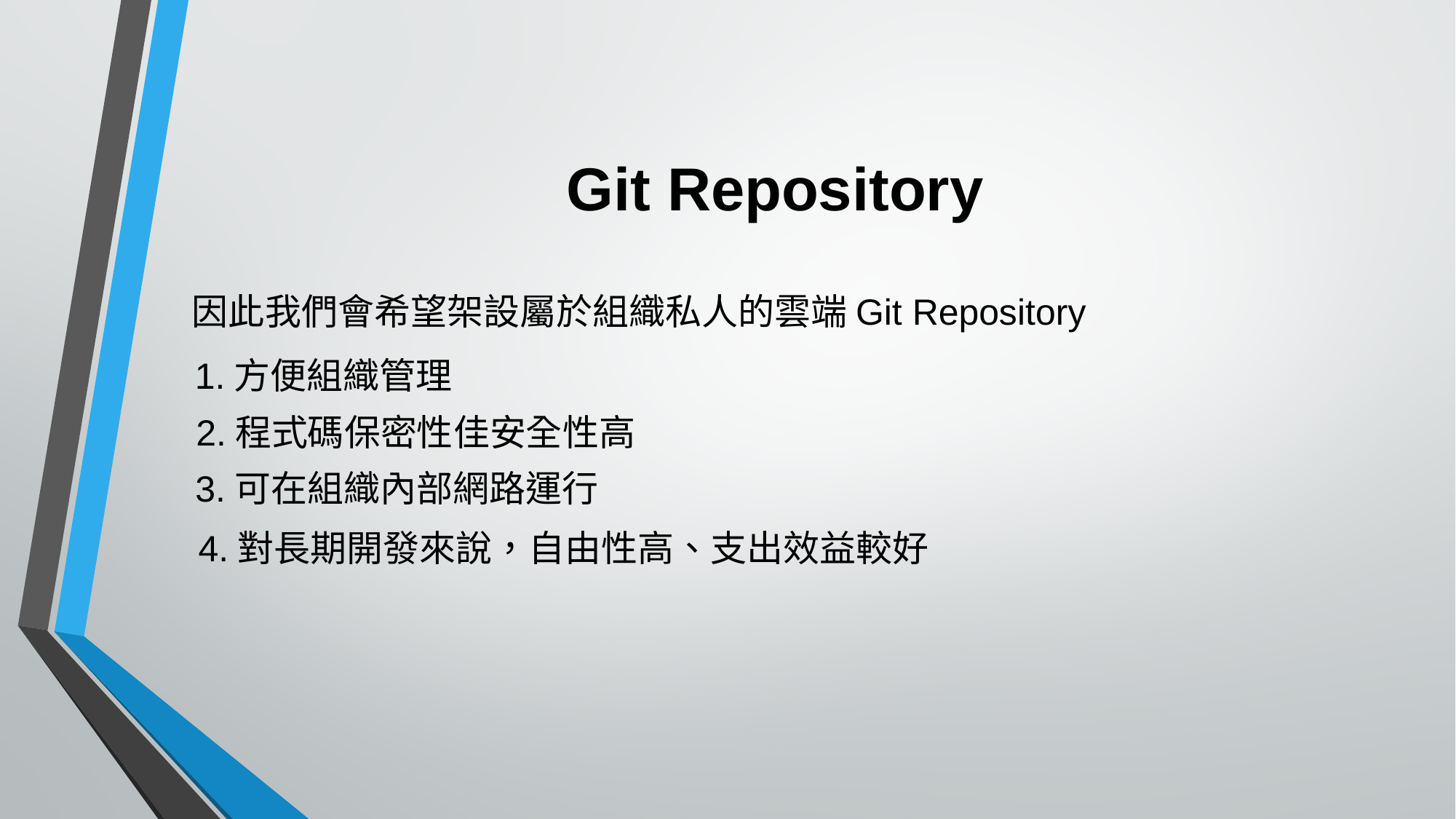

# Git Repository
因此我們會希望架設屬於組織私人的雲端Git Repository
1.方便組織管理
2.程式碼保密性佳安全性高
3.可在組織內部網路運行
4.對長期開發來說，自由性高、支出效益較好